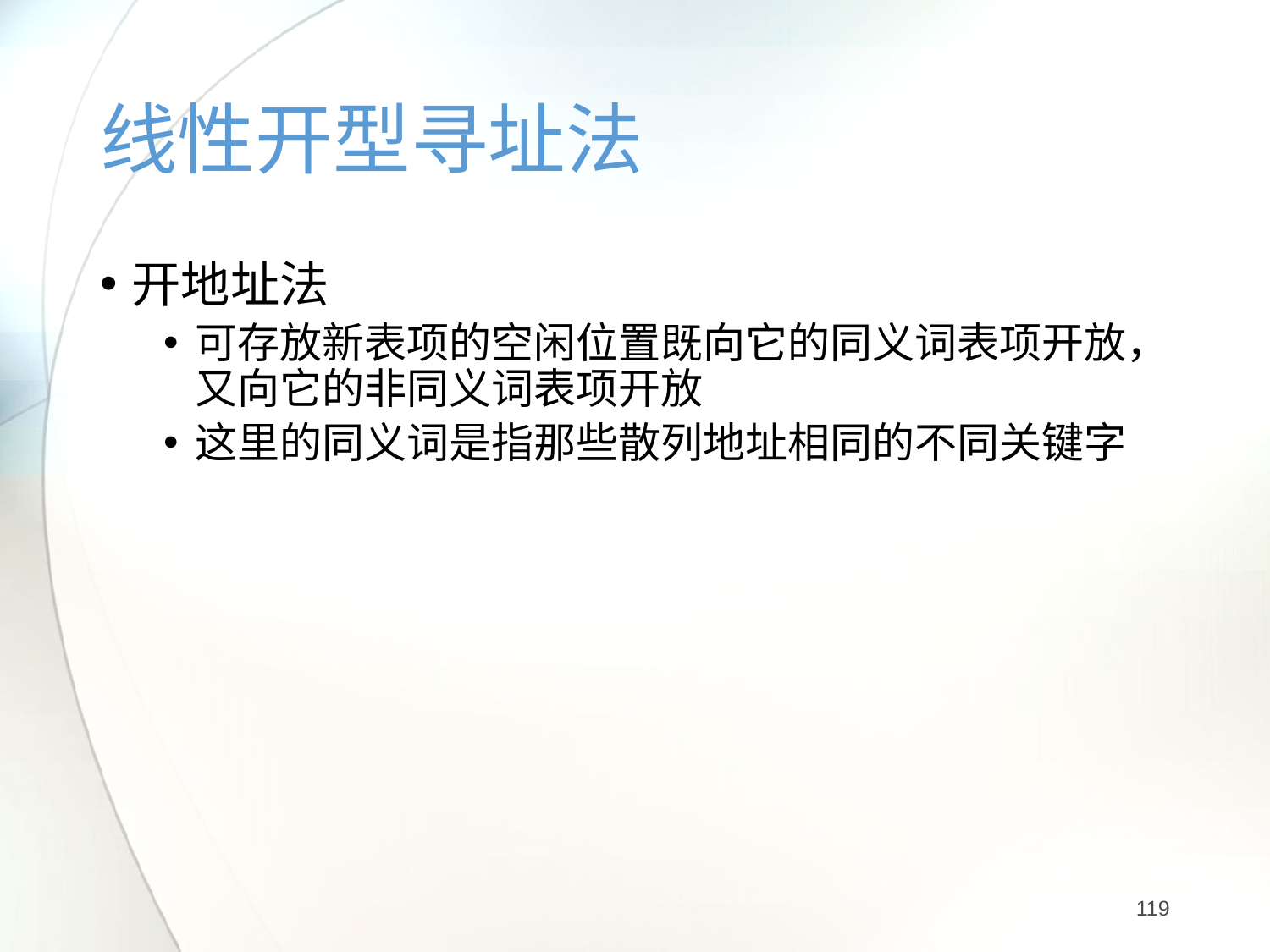

# 线性开型寻址法
开地址法
可存放新表项的空闲位置既向它的同义词表项开放，又向它的非同义词表项开放
这里的同义词是指那些散列地址相同的不同关键字
119